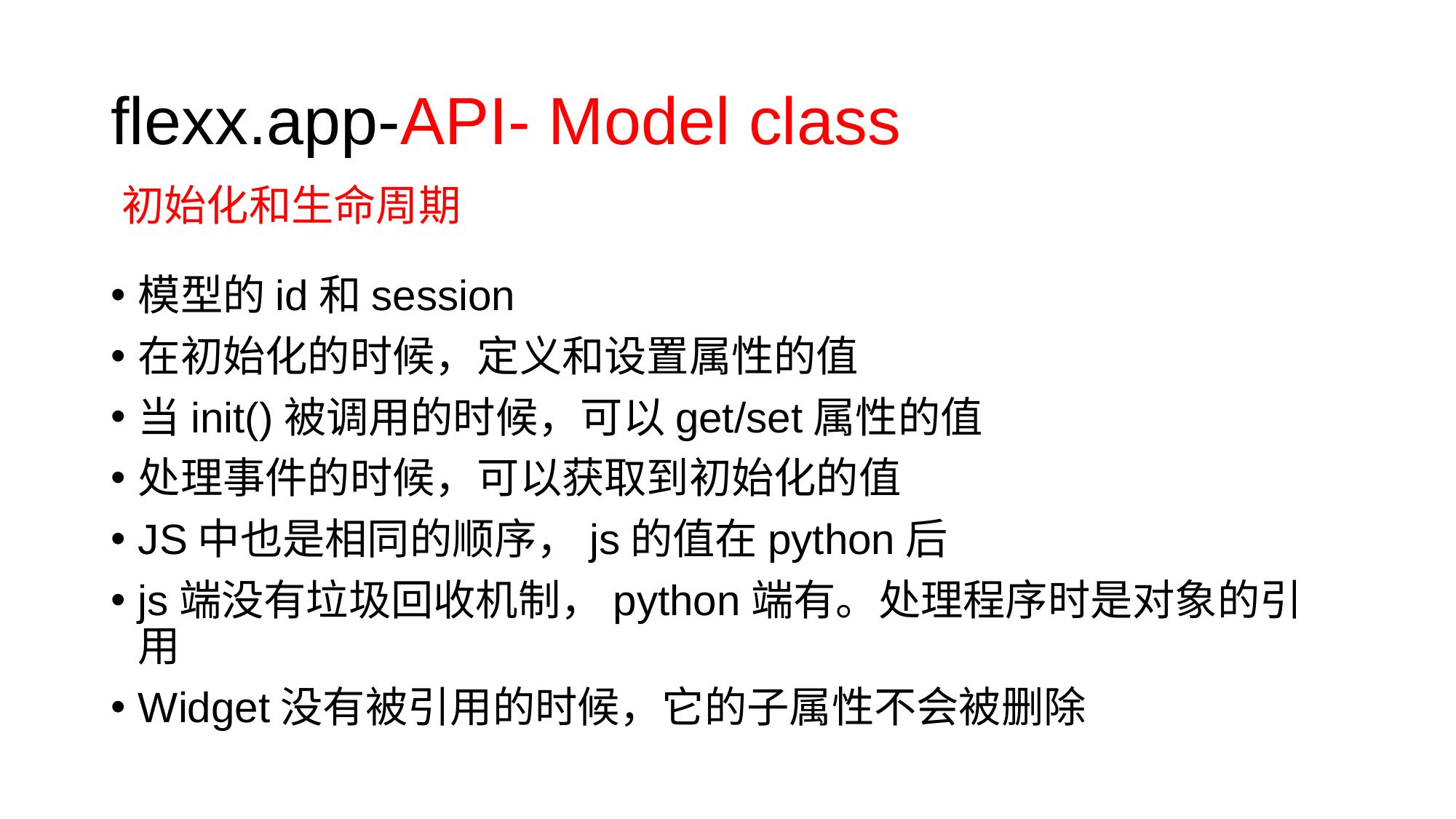

# flexx.app-API- Model class
初始化和生命周期
模型的id和session
在初始化的时候，定义和设置属性的值
当init()被调用的时候，可以get/set属性的值
处理事件的时候，可以获取到初始化的值
JS中也是相同的顺序，js的值在python后
js端没有垃圾回收机制，python端有。处理程序时是对象的引用
Widget没有被引用的时候，它的子属性不会被删除